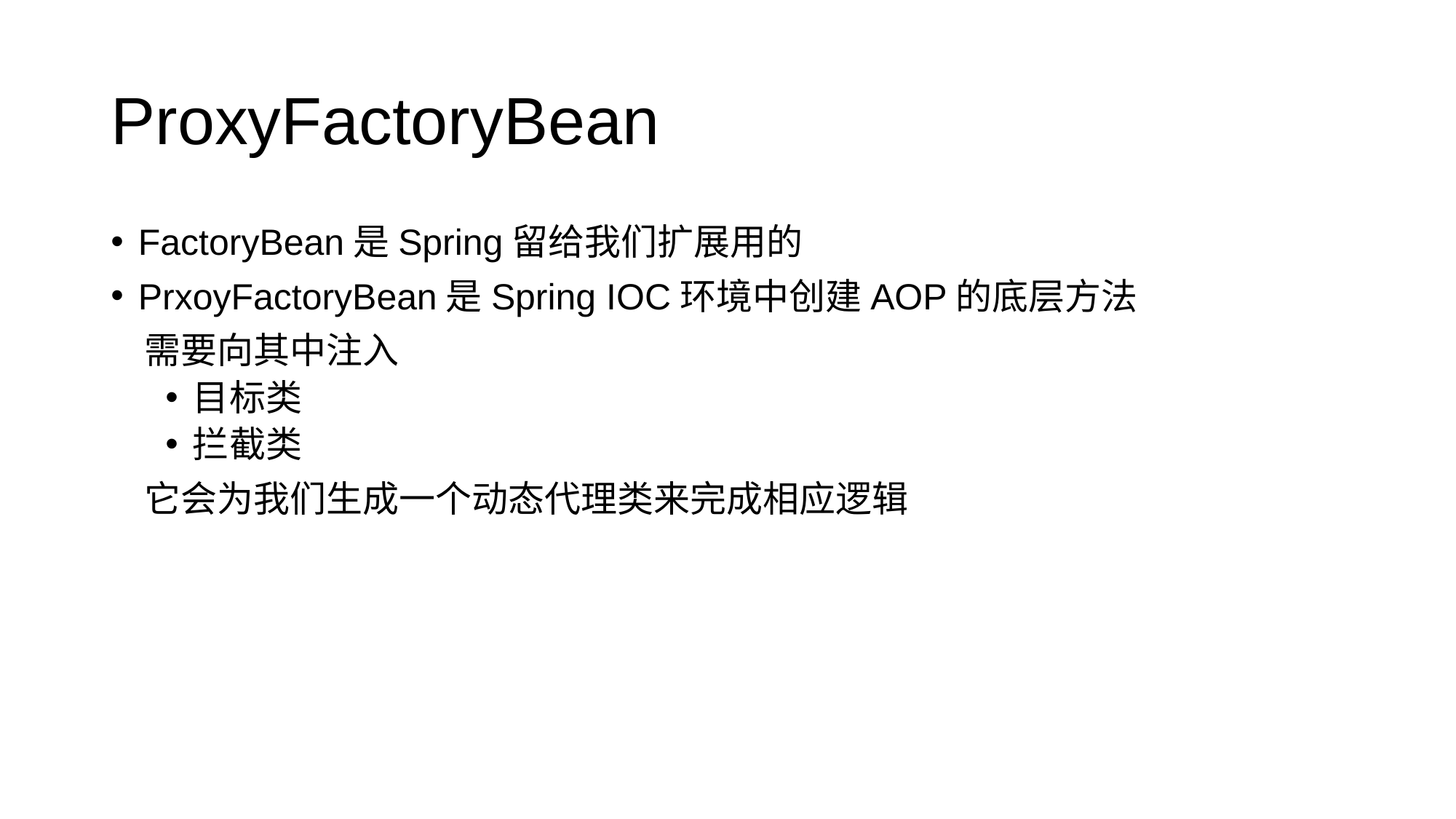

# ProxyFactoryBean
FactoryBean是Spring留给我们扩展用的
PrxoyFactoryBean是Spring IOC环境中创建AOP的底层方法
   需要向其中注入
目标类
拦截类
   它会为我们生成一个动态代理类来完成相应逻辑